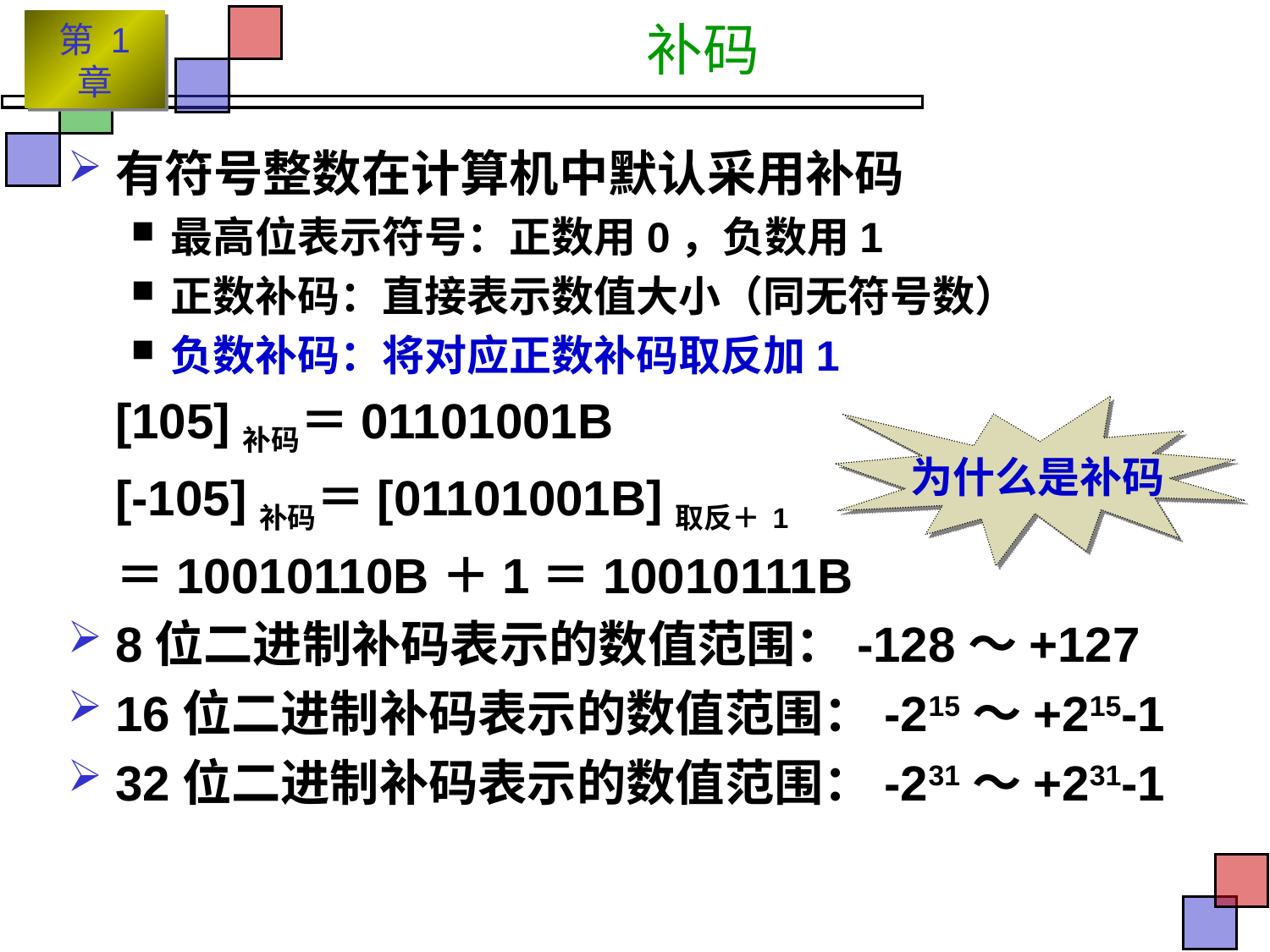

# 补码
有符号整数在计算机中默认采用补码
最高位表示符号：正数用0，负数用1
正数补码：直接表示数值大小（同无符号数）
负数补码：将对应正数补码取反加1
	[105]补码＝01101001B
	[-105]补码＝[01101001B]取反＋1
	＝10010110B＋1＝10010111B
8位二进制补码表示的数值范围：-128～+127
16位二进制补码表示的数值范围：-215～+215-1
32位二进制补码表示的数值范围：-231～+231-1
为什么是补码